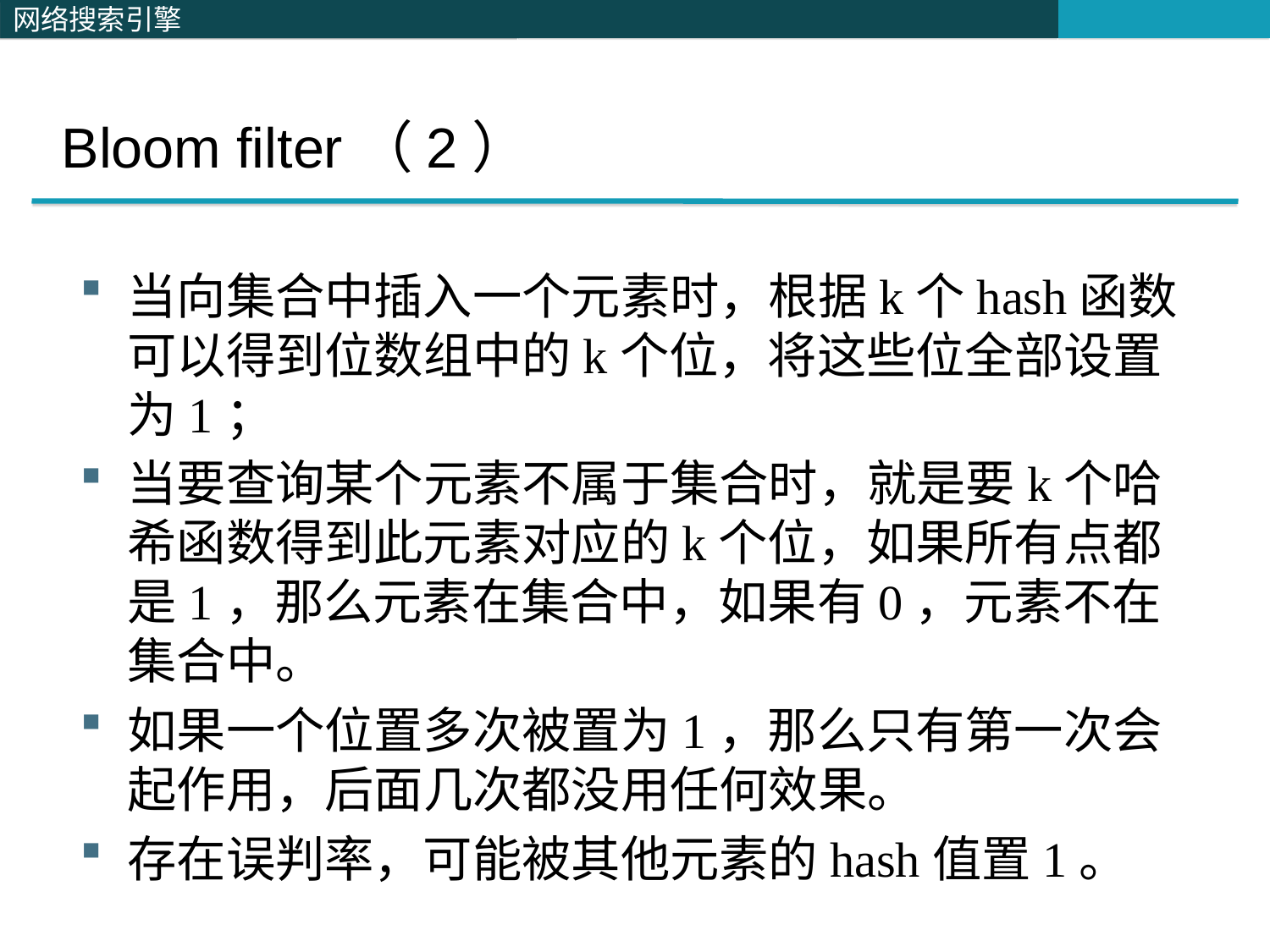

Bloom filter（2）
当向集合中插入一个元素时，根据k个hash函数可以得到位数组中的k个位，将这些位全部设置为1；
当要查询某个元素不属于集合时，就是要k个哈希函数得到此元素对应的k个位，如果所有点都是1，那么元素在集合中，如果有0，元素不在集合中。
如果一个位置多次被置为1，那么只有第一次会起作用，后面几次都没用任何效果。
存在误判率，可能被其他元素的hash值置1。
30